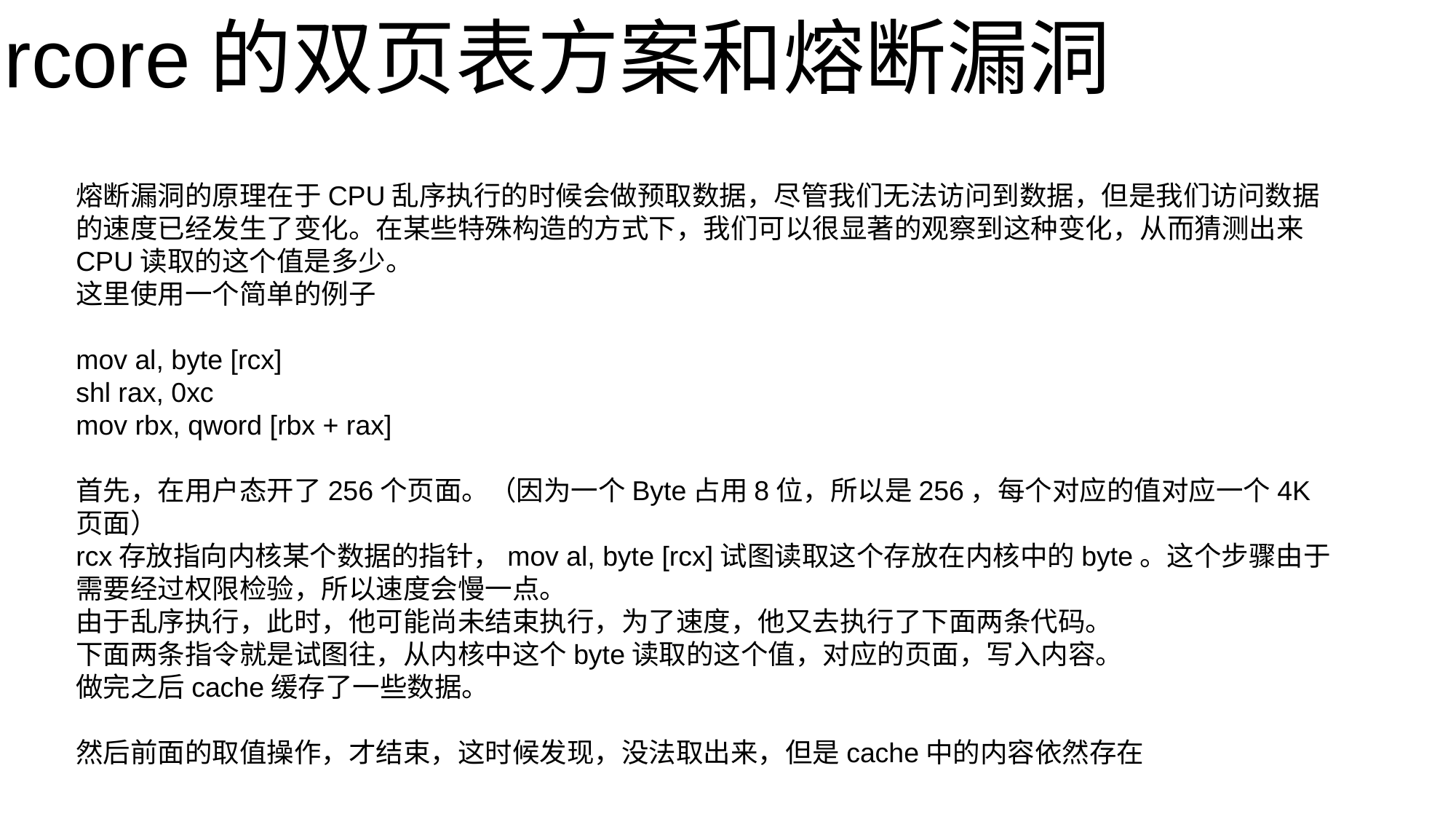

rcore的双页表方案和熔断漏洞
熔断漏洞的原理在于CPU乱序执行的时候会做预取数据，尽管我们无法访问到数据，但是我们访问数据的速度已经发生了变化。在某些特殊构造的方式下，我们可以很显著的观察到这种变化，从而猜测出来CPU读取的这个值是多少。
这里使用一个简单的例子

mov al, byte [rcx]
shl rax, 0xc
mov rbx, qword [rbx + rax]

首先，在用户态开了256个页面。（因为一个Byte占用8位，所以是256，每个对应的值对应一个4K页面）
rcx存放指向内核某个数据的指针，mov al, byte [rcx]试图读取这个存放在内核中的byte。这个步骤由于需要经过权限检验，所以速度会慢一点。
由于乱序执行，此时，他可能尚未结束执行，为了速度，他又去执行了下面两条代码。
下面两条指令就是试图往，从内核中这个byte读取的这个值，对应的页面，写入内容。
做完之后cache缓存了一些数据。

然后前面的取值操作，才结束，这时候发现，没法取出来，但是cache中的内容依然存在